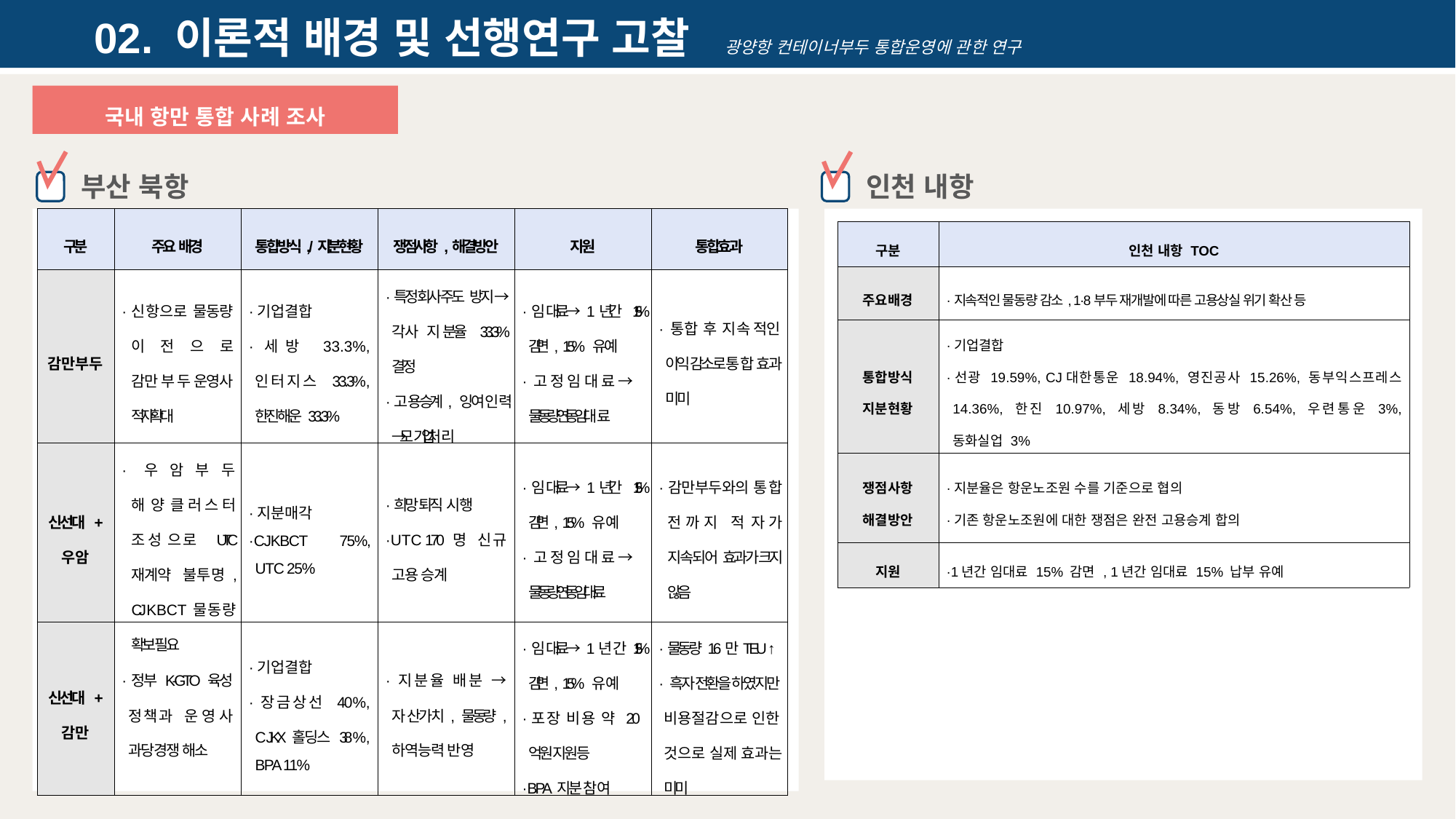

02. 이론적 배경 및 선행연구 고찰   광양항 컨테이너부두 통합운영에 관한 연구
국내 항만 통합 사례 조사

부산 북항
인천 내항

| 구분 | 주 요 배 경 | 통 합 방 식, / 지 분 현 황 | 쟁 점 사 항 , 해 결 방 안 | 지 원 | 통 합 효 과 |
| --- | --- | --- | --- | --- | --- |
| 감만부두 | ·신항으로 물동량 이전으로 감만부두 운영사 적자 확대 | ·기업결합 ·세방 33.3%, 인터지스 33.3%, 한진해운 33.3% | ·특정 회사 주도 방지→각사 지분율 33.3% 결정 ·고용 승계, 잉여인력 → 모기업 처리 | ·임대료 → 1년간 15% 감면, 15% 유예 ·고정임대료→ 물동량 연동 임대료 | ·통합 후 지속적인 이익 감소로 통합 효과 미미 |
| 신선대 + 우암 | ·우암부두 해양클러스터 조성으로 UTC 재계약 불투명, CJKBCT물동량 확보 필요 | ·지분매각 ·CJKBCT 75%, UTC 25% | ·희망퇴직 시행 ·UTC 170명 신규 고용 승계 | ·임대료 → 1년간 15% 감면, 15% 유예 ·고정임대료→ 물동량 연동 임대료 | ·감만부두와의 통합 전까지 적자가 지속되어 효과가 크지 않음 |
| 신선대 + 감만 | ·정부 K-GTO 육성 정책과 운영사 과당경쟁 해소 | ·기업결합 ·장금상선 40%, CJKX홀딩스 38%, BPA 11% | ·지분율 배분 → 자산가치, 물동량, 하역능력 반영 | ·임대료 → 1년간 15% 감면, 15% 유예 ·포장 비용 약 20억원 지원 등 ·BPA 지분 참여 | ·물동량 16만TEU ↑ ·흑자 전환을 하였지만 비용절감으로 인한 것으로 실제 효과는 미미 |

| 구분 | 인천 내항 TOC |
| --- | --- |
| 주요배경 | ·지속적인 물동량 감소, 1·8부두 재개발에 따른 고용상실 위기 확산 등 |
| 통합방식 지분현황 | ·기업결합 ·선광 19.59%, CJ대한통운 18.94%, 영진공사 15.26%, 동부익스프레스 14.36%, 한진 10.97%, 세방 8.34%, 동방 6.54%, 우련통운 3%, 동화실업 3% |
| 쟁점사항 해결방안 | ·지분율은 항운노조원 수를 기준으로 협의 ·기존 항운노조원에 대한 쟁점은 완전 고용승계 합의 |
| 지원 | ·1년간 임대료 15% 감면 , 1년간 임대료 15% 납부 유예 |